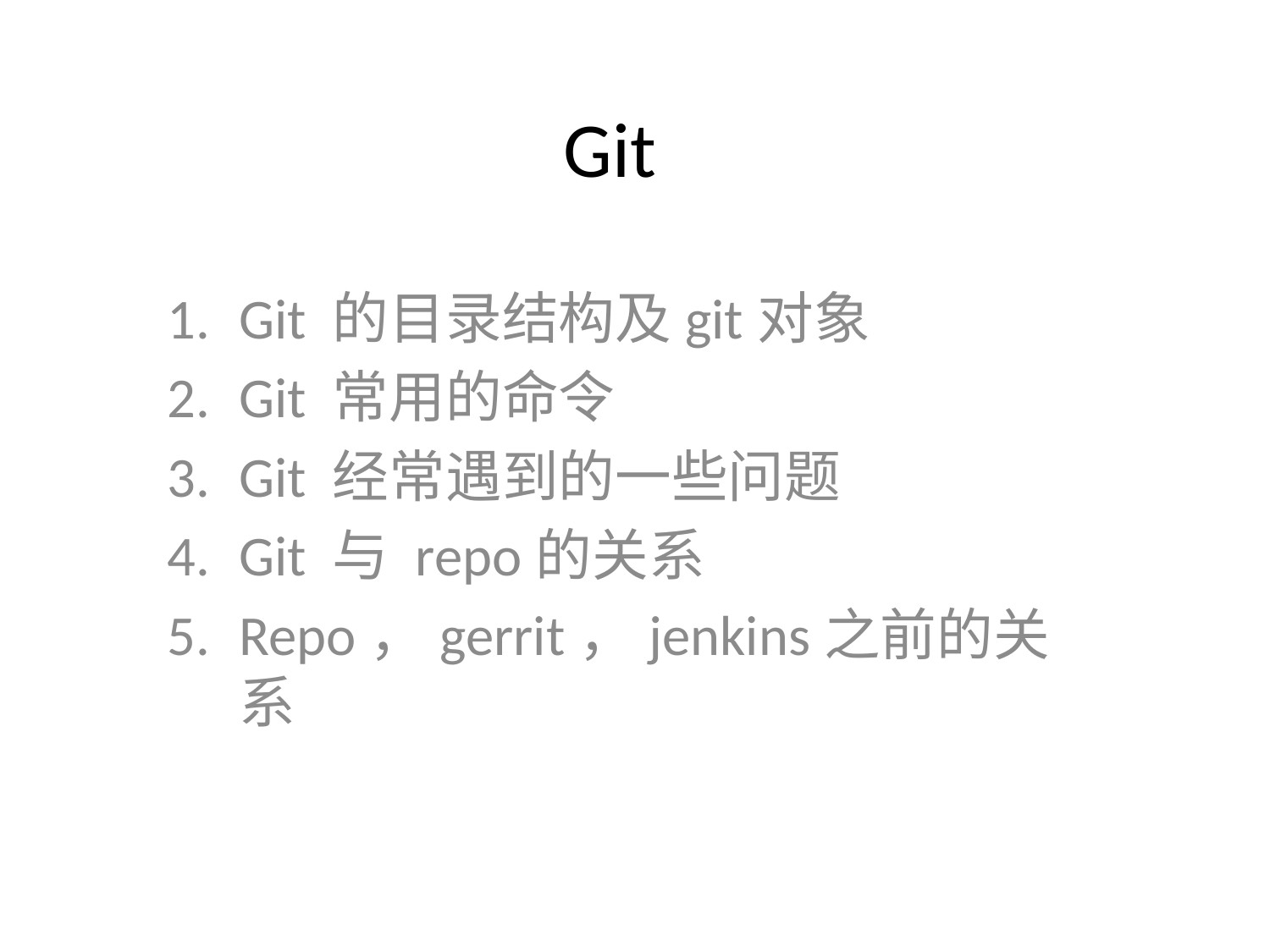

# Git
Git 的目录结构及git对象
Git 常用的命令
Git 经常遇到的一些问题
Git 与 repo的关系
Repo，gerrit，jenkins之前的关系